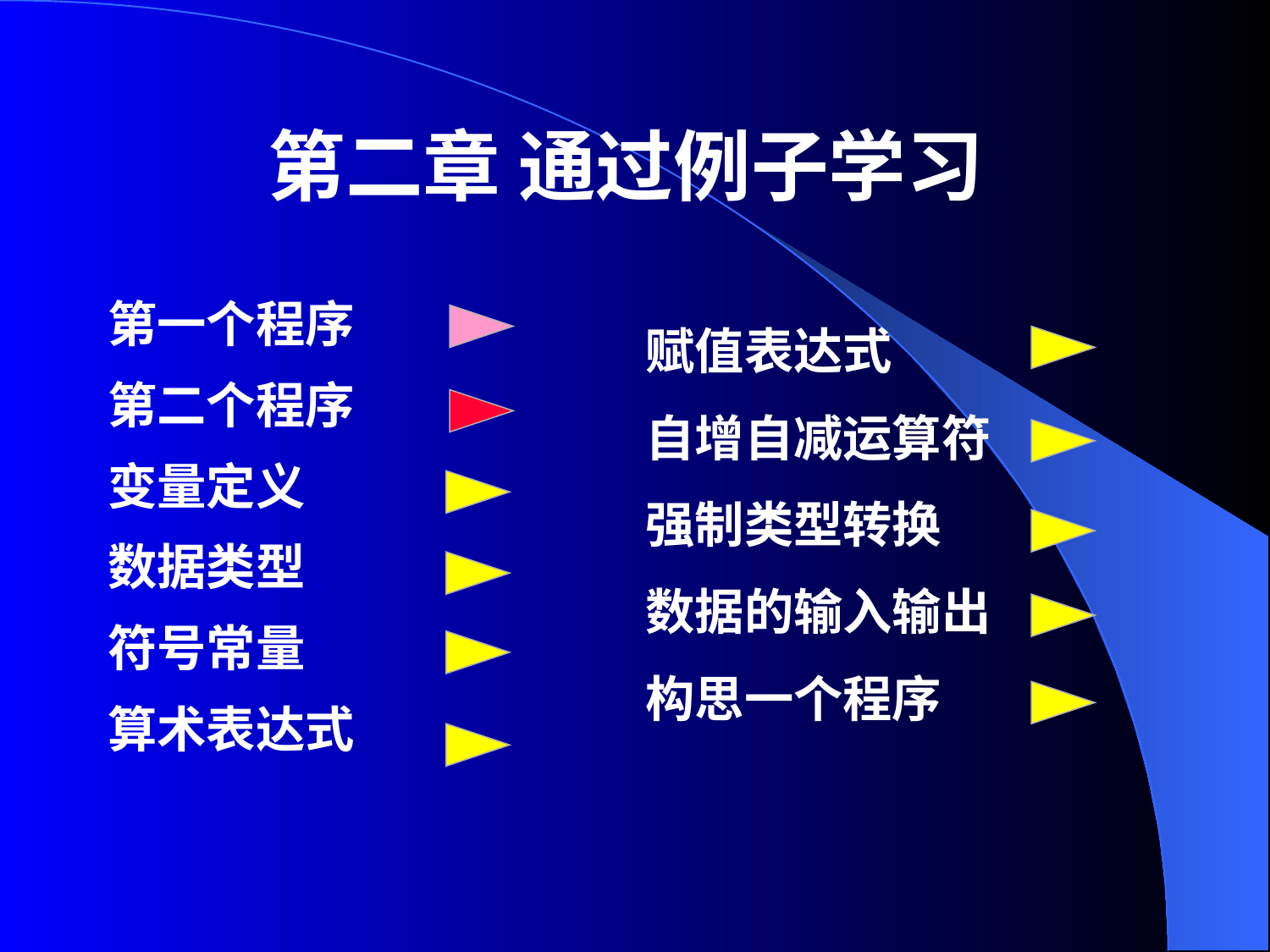

# 第二章 通过例子学习
第一个程序
第二个程序
变量定义
数据类型
符号常量
算术表达式

赋值表达式
自增自减运算符
强制类型转换
数据的输入输出
构思一个程序